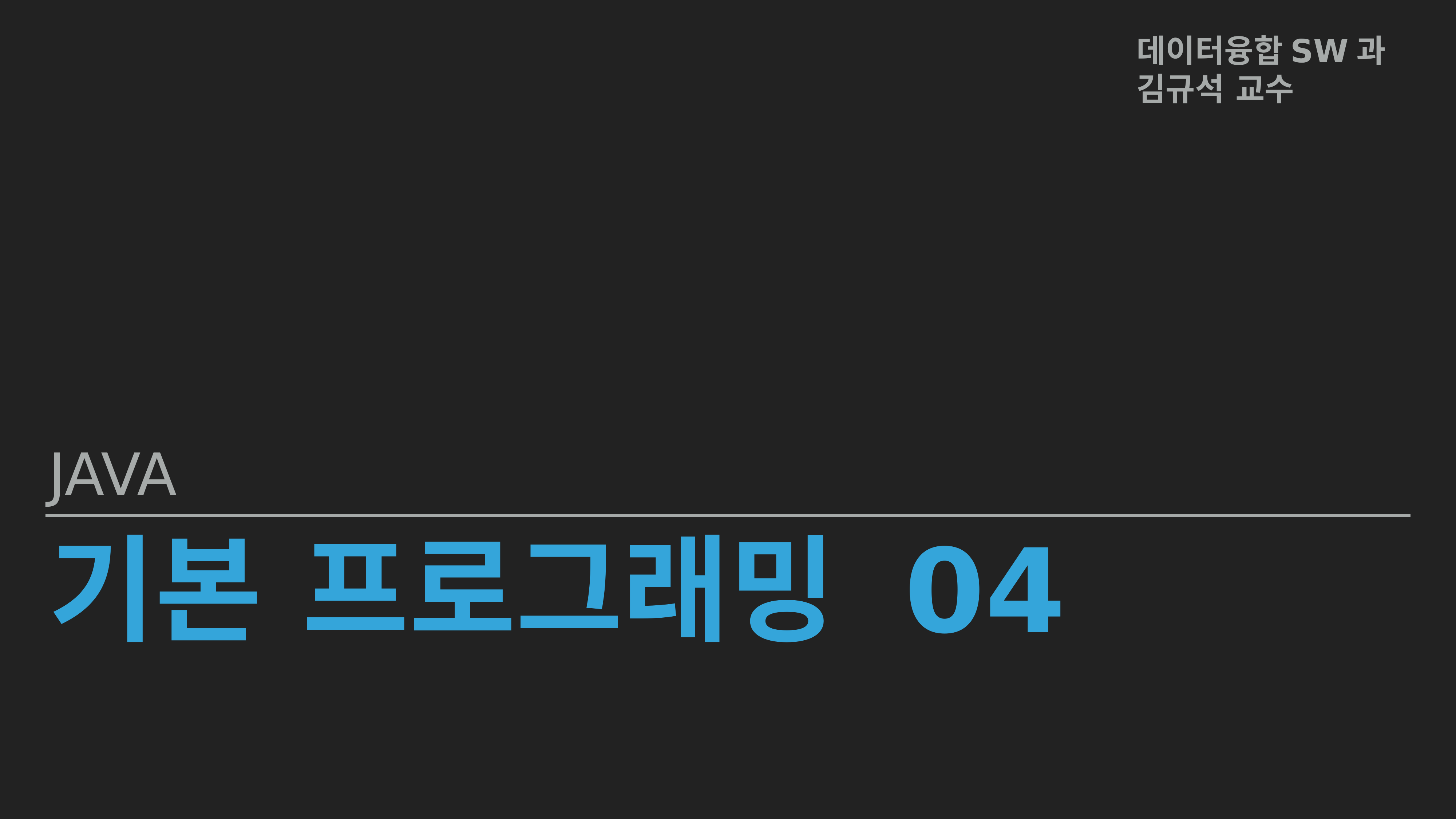

데이터융합SW과
김규석 교수
JAVA
기본 프로그래밍 04